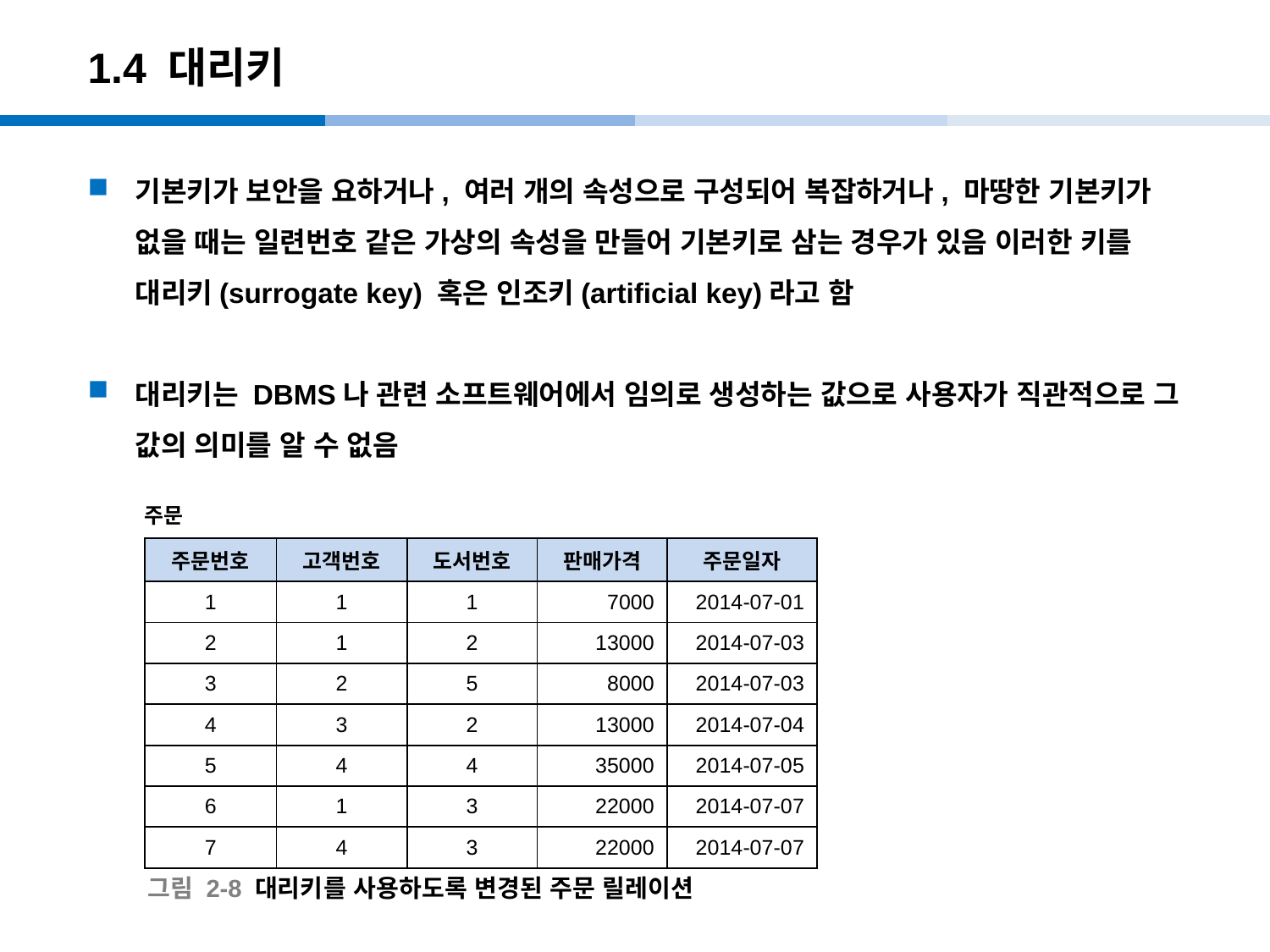

# 1.4 대리키
기본키가 보안을 요하거나, 여러 개의 속성으로 구성되어 복잡하거나, 마땅한 기본키가 없을 때는 일련번호 같은 가상의 속성을 만들어 기본키로 삼는 경우가 있음 이러한 키를 대리키(surrogate key) 혹은 인조키(artificial key)라고 함

대리키는 DBMS나 관련 소프트웨어에서 임의로 생성하는 값으로 사용자가 직관적으로 그 값의 의미를 알 수 없음
주문
| 주문번호 | 고객번호 | 도서번호 | 판매가격 | 주문일자 |
| --- | --- | --- | --- | --- |
| 1 | 1 | 1 | 7000 | 2014-07-01 |
| 2 | 1 | 2 | 13000 | 2014-07-03 |
| 3 | 2 | 5 | 8000 | 2014-07-03 |
| 4 | 3 | 2 | 13000 | 2014-07-04 |
| 5 | 4 | 4 | 35000 | 2014-07-05 |
| 6 | 1 | 3 | 22000 | 2014-07-07 |
| 7 | 4 | 3 | 22000 | 2014-07-07 |
그림 2-8 대리키를 사용하도록 변경된 주문 릴레이션